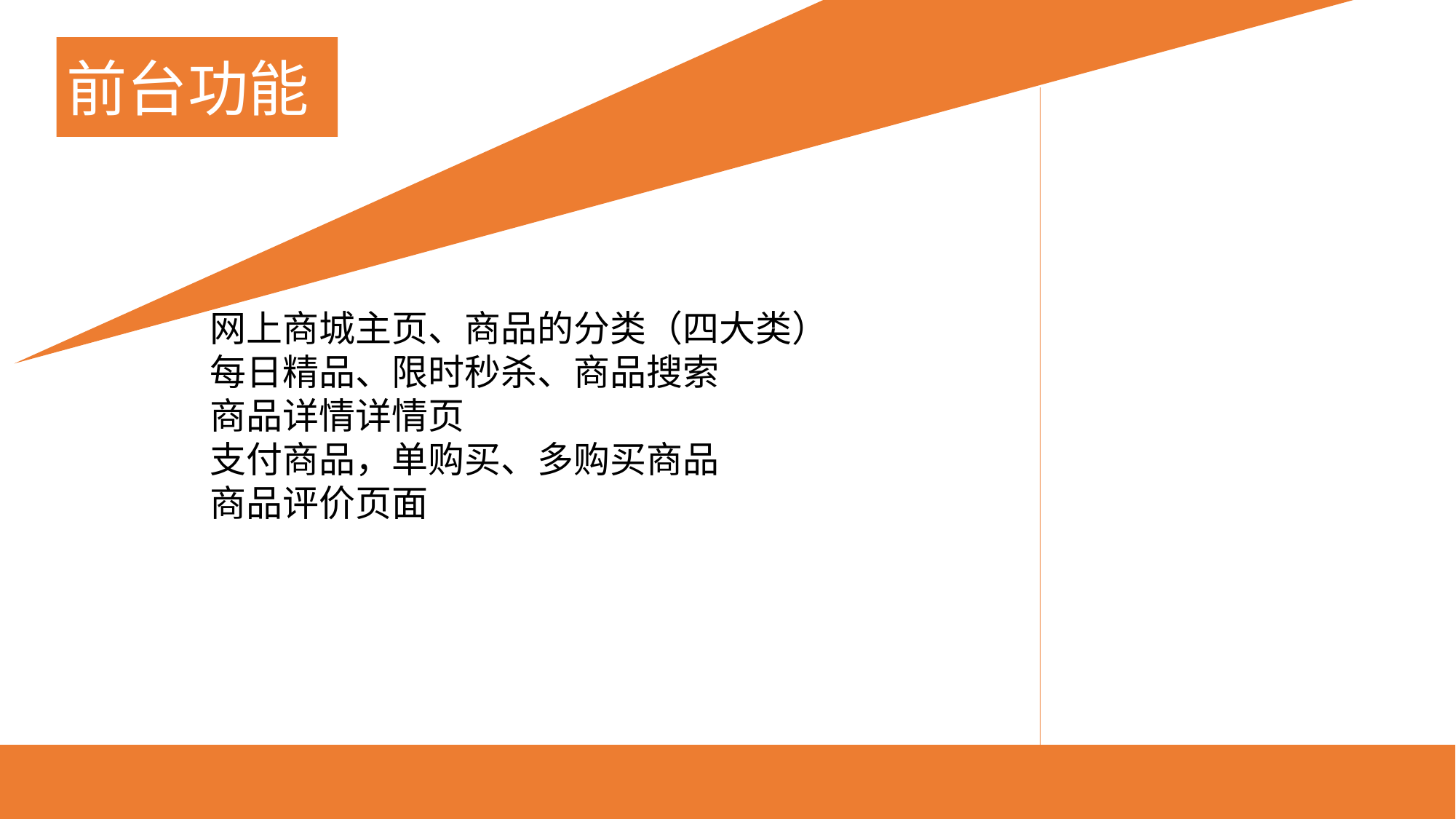

前台功能
网上商城主页、商品的分类（四大类）
每日精品、限时秒杀、商品搜索
商品详情详情页
支付商品，单购买、多购买商品
商品评价页面